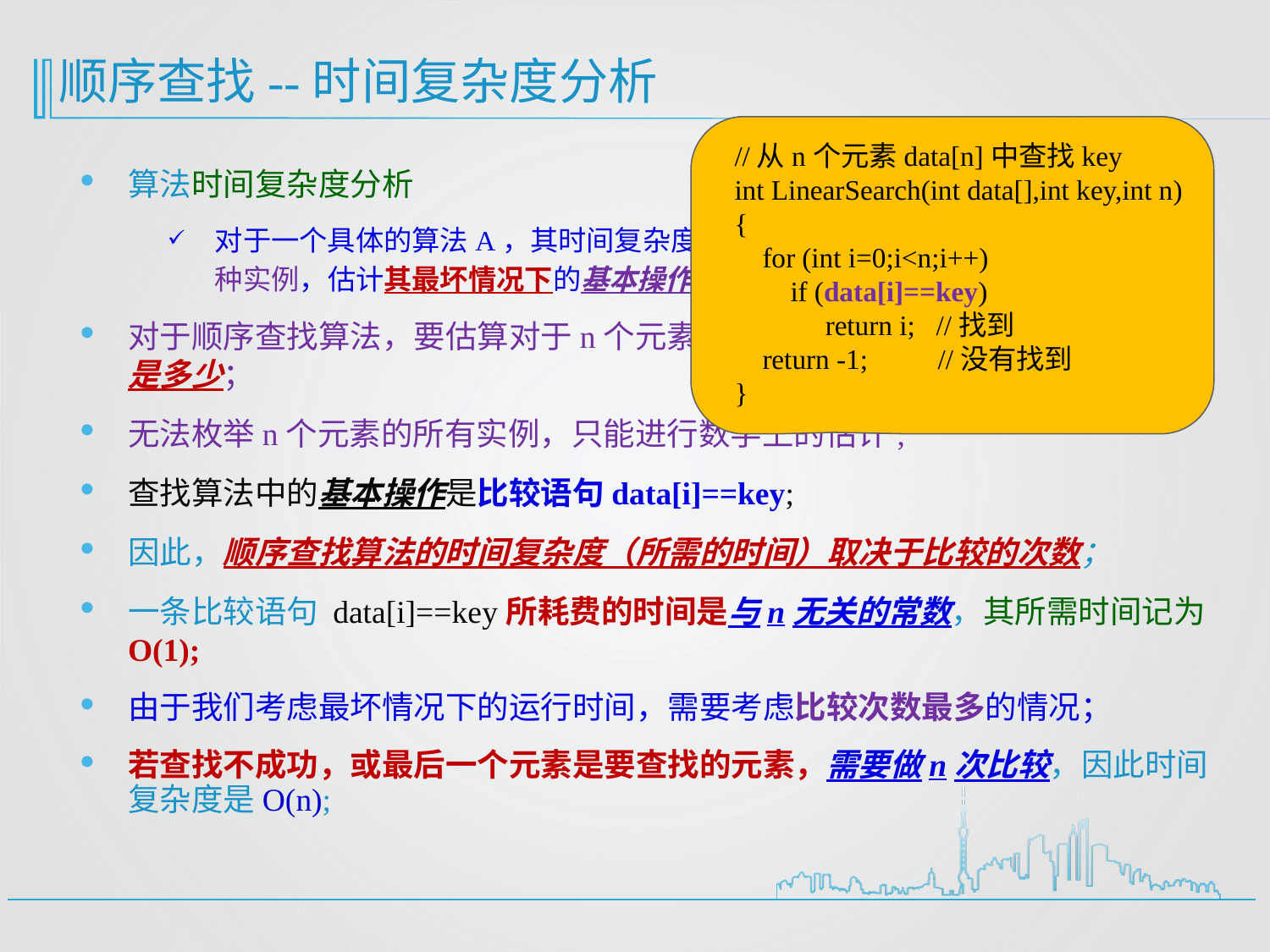

# 顺序查找--时间复杂度分析
//从n个元素data[n]中查找key
int LinearSearch(int data[],int key,int n)
{
    for (int i=0;i<n;i++)
        if (data[i]==key)
             return i;   //找到
    return -1;          //没有找到
}
算法时间复杂度分析
对于一个具体的算法A，其时间复杂度函数TA(n)，是对所有输入长度为n的各种实例，估计其最坏情况下的基本操作次数(上界估计)
对于顺序查找算法，要估算对于n个元素的各种实例，算法所需要的时间最多是多少；
无法枚举n个元素的所有实例，只能进行数学上的估计;
查找算法中的基本操作是比较语句data[i]==key;
因此，顺序查找算法的时间复杂度（所需的时间）取决于比较的次数；
一条比较语句 data[i]==key所耗费的时间是与n无关的常数，其所需时间记为O(1);
由于我们考虑最坏情况下的运行时间，需要考虑比较次数最多的情况；
若查找不成功，或最后一个元素是要查找的元素，需要做n次比较，因此时间复杂度是O(n);